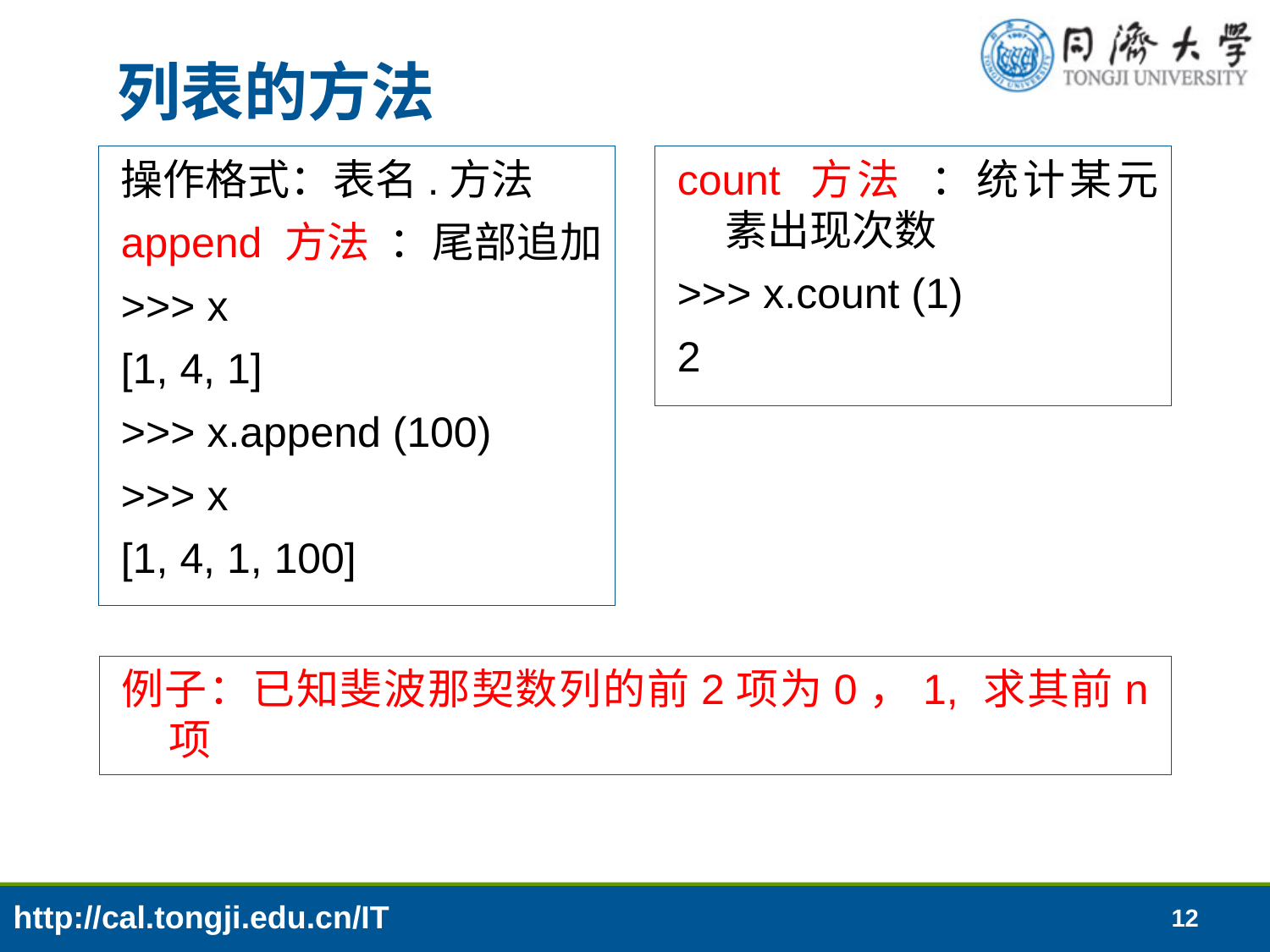

# 列表的方法
操作格式：表名.方法
append 方法  ：尾部追加
>>> x
[1, 4, 1]
>>> x.append (100)
>>> x
[1, 4, 1, 100]
count 方法  ：统计某元素出现次数
>>> x.count (1)
2
例子：已知斐波那契数列的前2项为0，1, 求其前n项